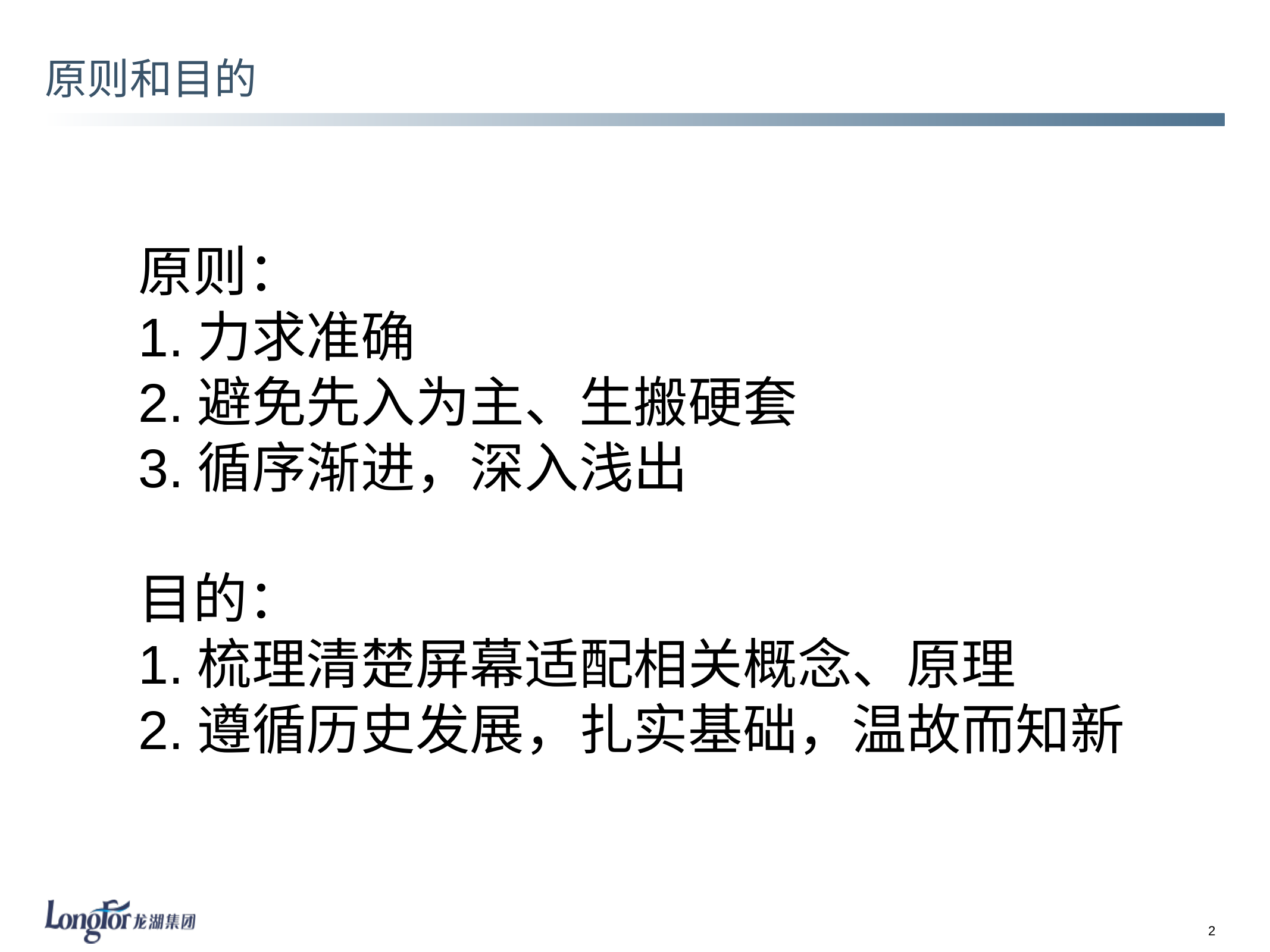

# 原则和目的
原则：
1.力求准确
2.避免先入为主、生搬硬套
3.循序渐进，深入浅出

目的：
1.梳理清楚屏幕适配相关概念、原理
2.遵循历史发展，扎实基础，温故而知新

2